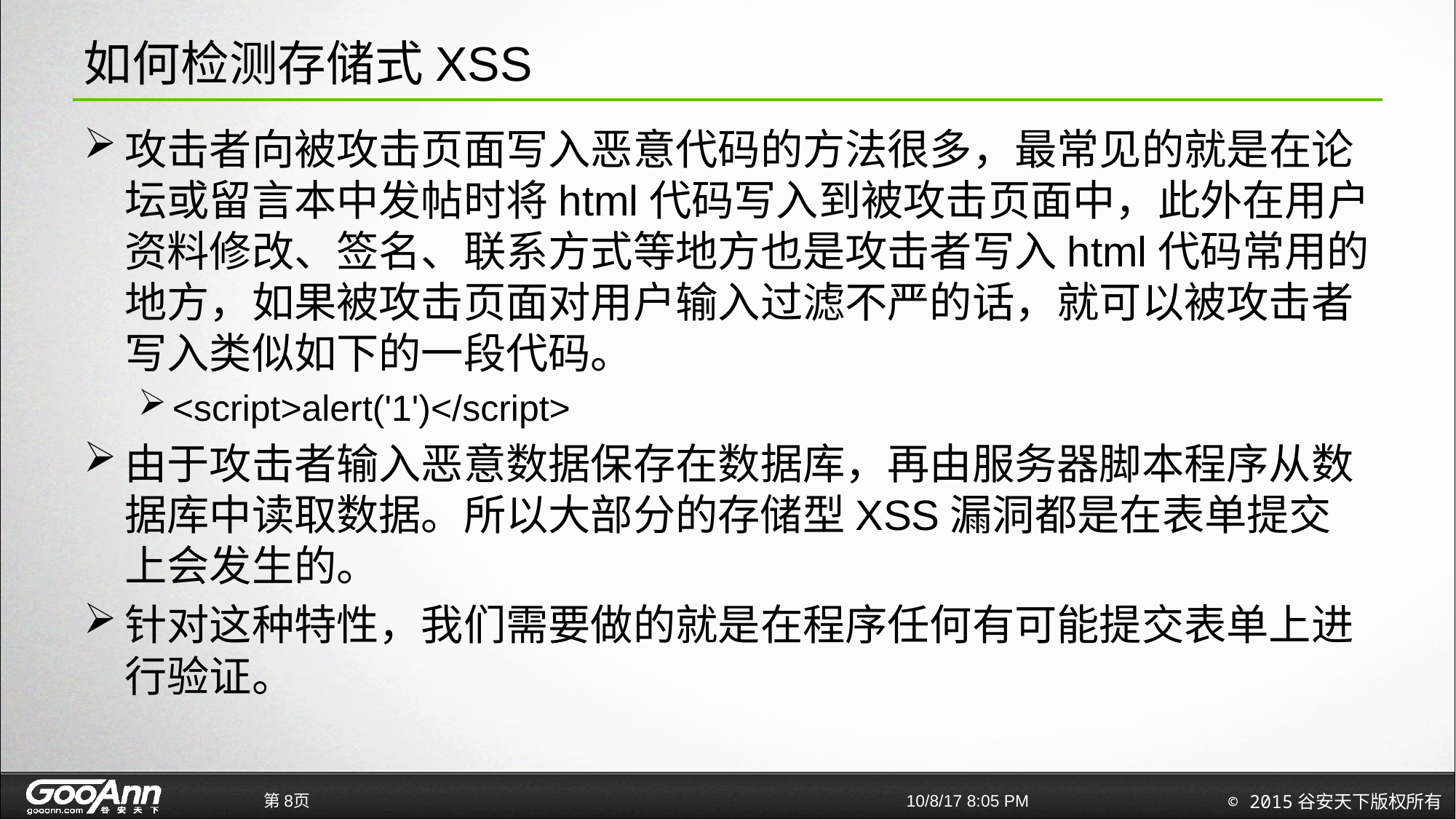

# 如何检测存储式XSS
攻击者向被攻击页面写入恶意代码的方法很多，最常见的就是在论坛或留言本中发帖时将html代码写入到被攻击页面中，此外在用户资料修改、签名、联系方式等地方也是攻击者写入html代码常用的地方，如果被攻击页面对用户输入过滤不严的话，就可以被攻击者写入类似如下的一段代码。
<script>alert('1')</script>
由于攻击者输入恶意数据保存在数据库，再由服务器脚本程序从数据库中读取数据。所以大部分的存储型XSS漏洞都是在表单提交上会发生的。
针对这种特性，我们需要做的就是在程序任何有可能提交表单上进行验证。